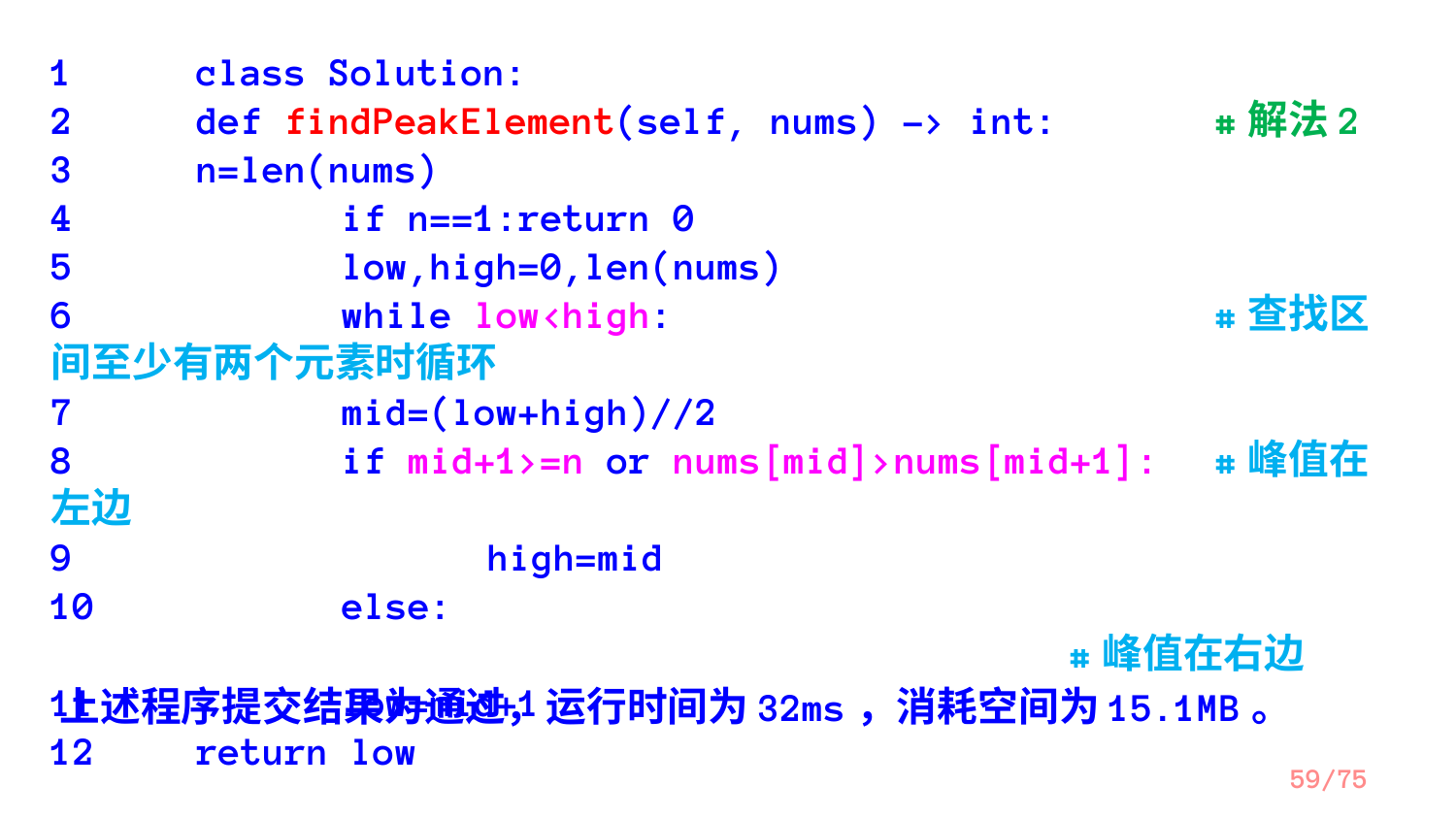

1	class Solution:
2    	def findPeakElement(self, nums) -> int:   	#解法2
3     	n=len(nums)
4      	if n==1:return 0
5      	low,high=0,len(nums)
6      	while low<high: 				#查找区间至少有两个元素时循环
7        	mid=(low+high)//2
8        	if mid+1>=n or nums[mid]>nums[mid+1]:	#峰值在左边
9         		high=mid
10        	else:  													#峰值在右边
11          	low=mid+1
12    	return low
上述程序提交结果为通过，运行时间为32ms，消耗空间为15.1MB。
59/75